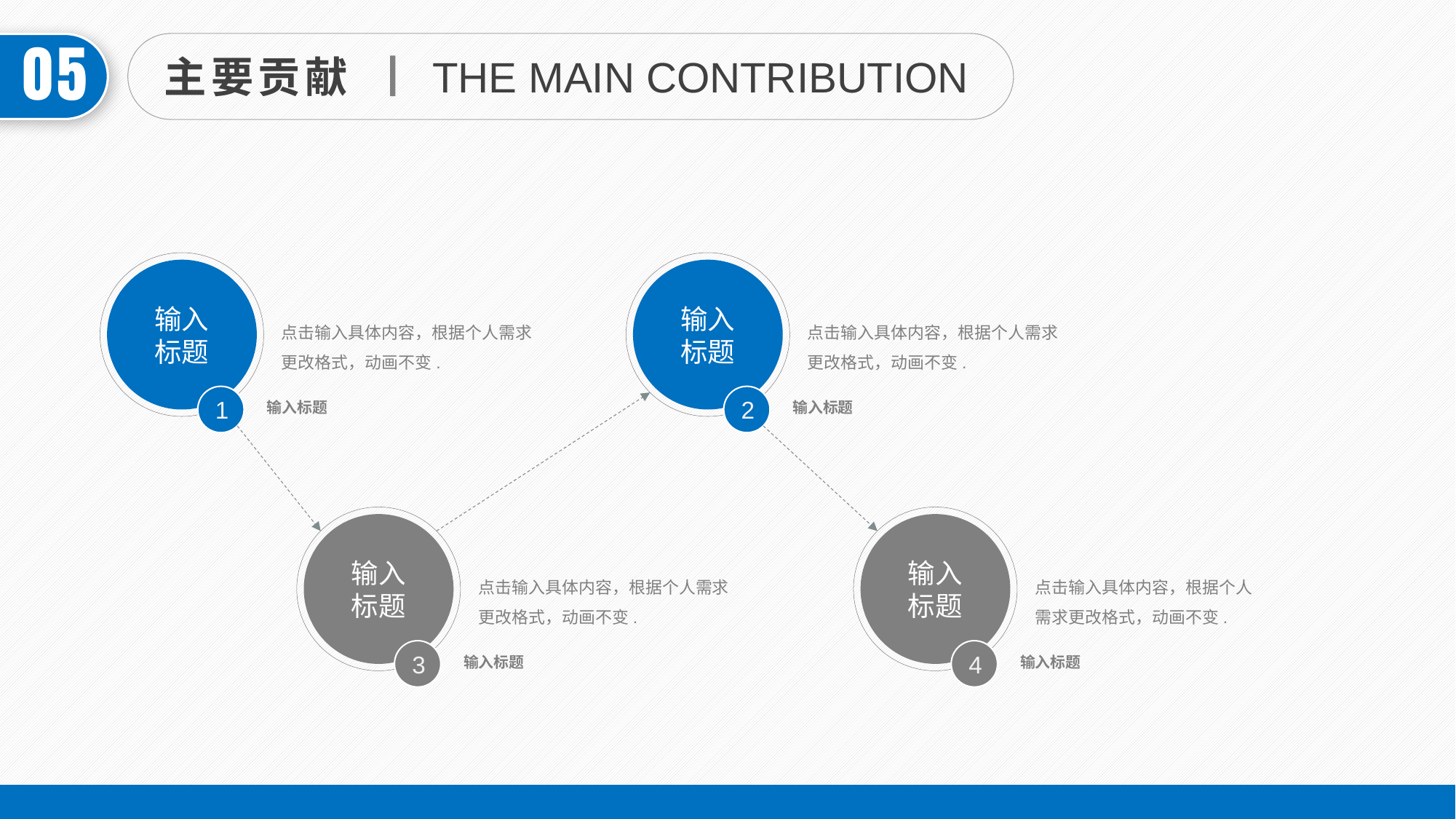

05
主要贡献
THE MAIN CONTRIBUTION

输入
标题
输入
标题
点击输入具体内容，根据个人需求更改格式，动画不变.
点击输入具体内容，根据个人需求更改格式，动画不变.
1
2
输入标题
输入标题

输入
标题
输入
标题
点击输入具体内容，根据个人需求更改格式，动画不变.
点击输入具体内容，根据个人需求更改格式，动画不变.
3
4
输入标题
输入标题